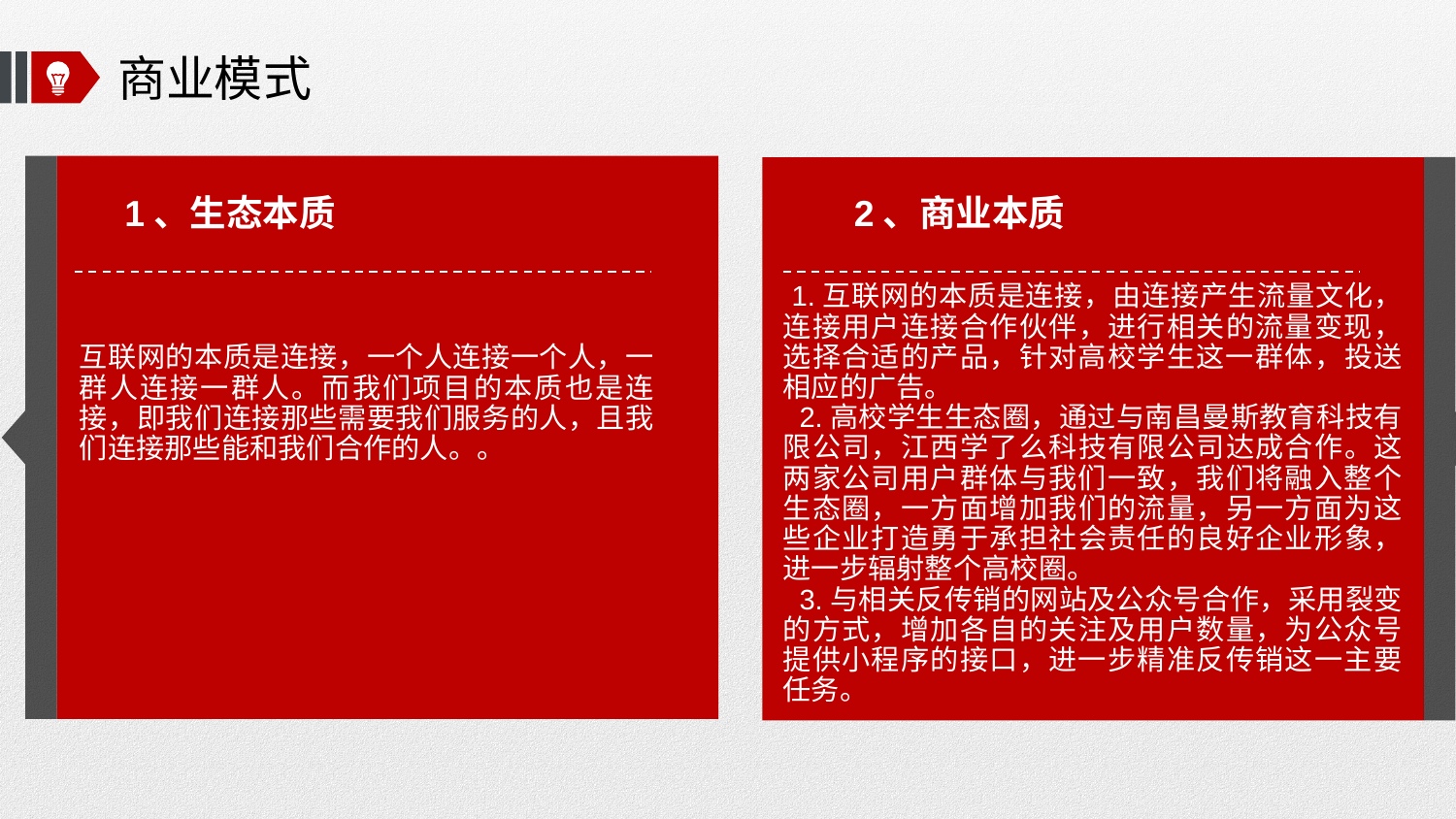

# 商业模式

1、生态本质
2、商业本质
 1.互联网的本质是连接，由连接产生流量文化，连接用户连接合作伙伴，进行相关的流量变现，选择合适的产品，针对高校学生这一群体，投送相应的广告。
  2.高校学生生态圈，通过与南昌曼斯教育科技有限公司，江西学了么科技有限公司达成合作。这两家公司用户群体与我们一致，我们将融入整个生态圈，一方面增加我们的流量，另一方面为这些企业打造勇于承担社会责任的良好企业形象，进一步辐射整个高校圈。
  3.与相关反传销的网站及公众号合作，采用裂变的方式，增加各自的关注及用户数量，为公众号提供小程序的接口，进一步精准反传销这一主要任务。
互联网的本质是连接，一个人连接一个人，一群人连接一群人。而我们项目的本质也是连接，即我们连接那些需要我们服务的人，且我们连接那些能和我们合作的人。。